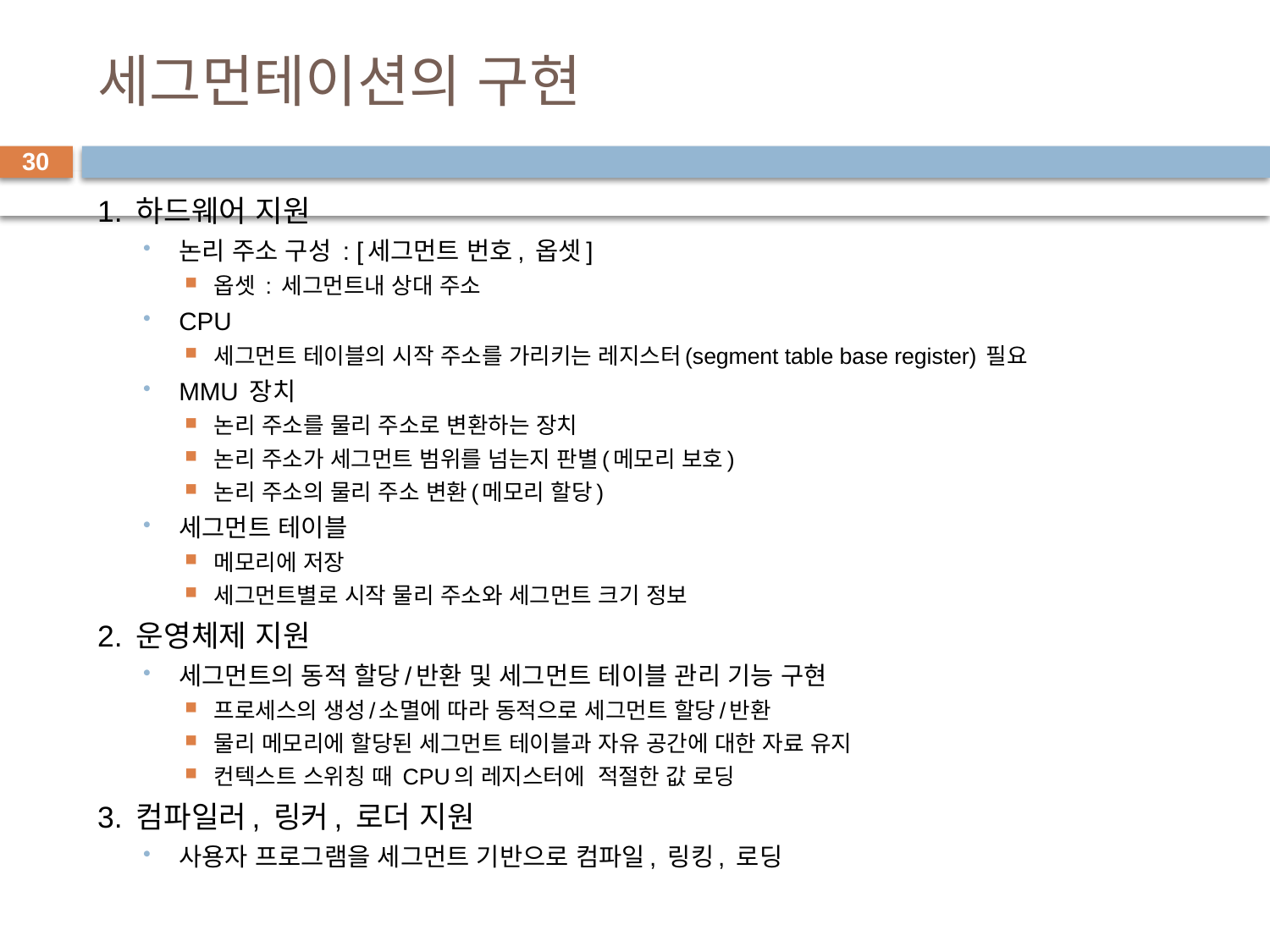

# 세그먼테이션의 구현
30
1. 하드웨어 지원
논리 주소 구성 : [세그먼트 번호, 옵셋]
옵셋 : 세그먼트내 상대 주소
CPU
세그먼트 테이블의 시작 주소를 가리키는 레지스터(segment table base register) 필요
MMU 장치
논리 주소를 물리 주소로 변환하는 장치
논리 주소가 세그먼트 범위를 넘는지 판별(메모리 보호)
논리 주소의 물리 주소 변환(메모리 할당)
세그먼트 테이블
메모리에 저장
세그먼트별로 시작 물리 주소와 세그먼트 크기 정보
2. 운영체제 지원
세그먼트의 동적 할당/반환 및 세그먼트 테이블 관리 기능 구현
프로세스의 생성/소멸에 따라 동적으로 세그먼트 할당/반환
물리 메모리에 할당된 세그먼트 테이블과 자유 공간에 대한 자료 유지
컨텍스트 스위칭 때 CPU의 레지스터에  적절한 값 로딩
3. 컴파일러, 링커, 로더 지원
사용자 프로그램을 세그먼트 기반으로 컴파일, 링킹, 로딩